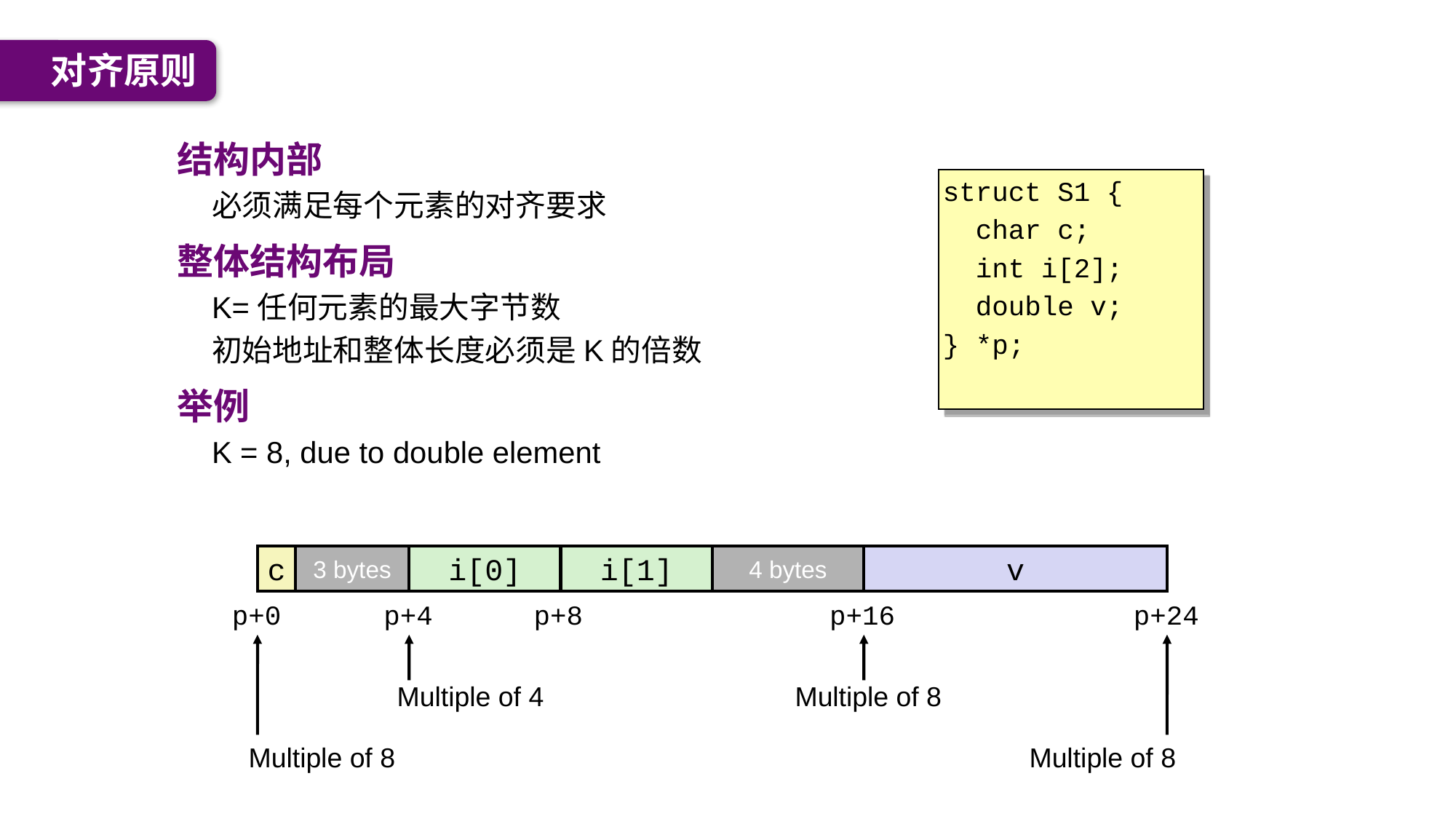

对齐原则

结构内部
必须满足每个元素的对齐要求
整体结构布局
K=任何元素的最大字节数
初始地址和整体长度必须是K的倍数
举例
K = 8, due to double element
struct S1 {
  char c;
  int i[2];
  double v;
} *p;
c
3 bytes
i[0]
i[1]
4 bytes
v
p+0
p+4
p+8
p+16
p+24

Multiple of 4
Multiple of 8
Multiple of 8
Multiple of 8